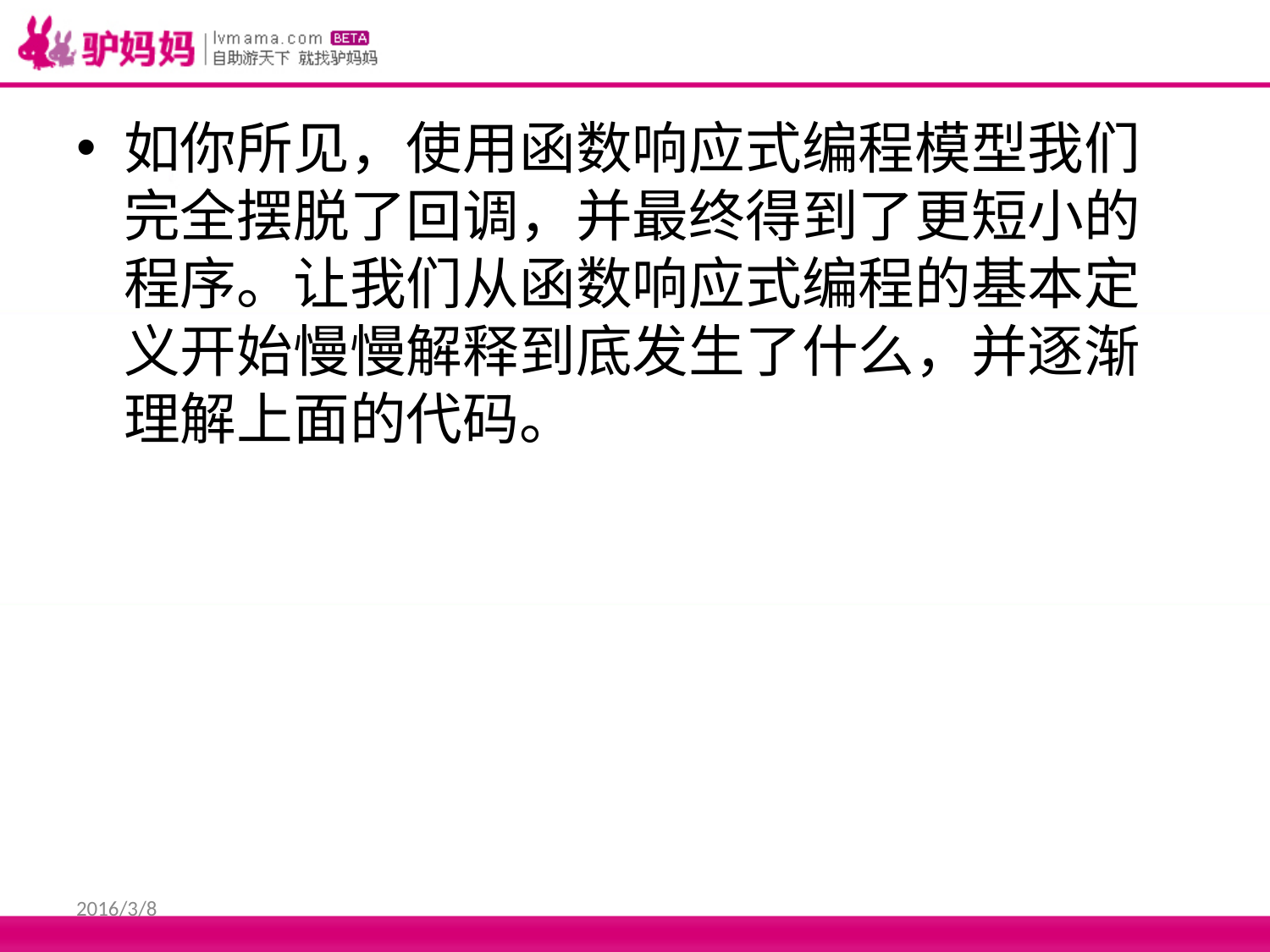

如你所见，使用函数响应式编程模型我们完全摆脱了回调，并最终得到了更短小的程序。让我们从函数响应式编程的基本定义开始慢慢解释到底发生了什么，并逐渐理解上面的代码。
2016/3/8